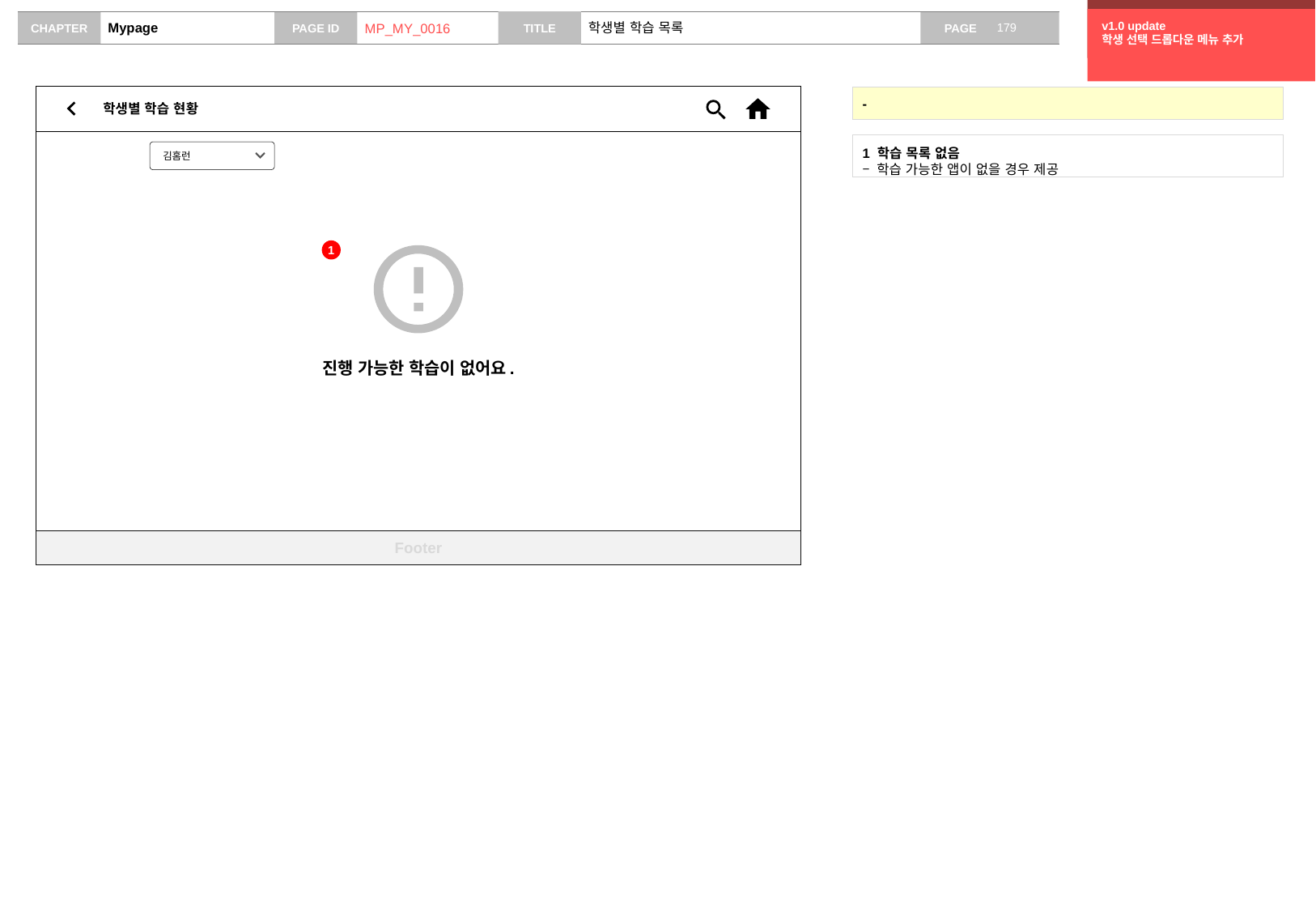

v0.9 update
화면 추가

v1.0 update
학생 선택 드롭다운 메뉴 추가

# Mypage
MP_MY_0016
학생별 학습 목록

학생별 학습 현황

-

1 학습 목록 없음
– 학습 가능한 앱이 없을 경우 제공
김홈런

1

진행 가능한 학습이 없어요.
Footer